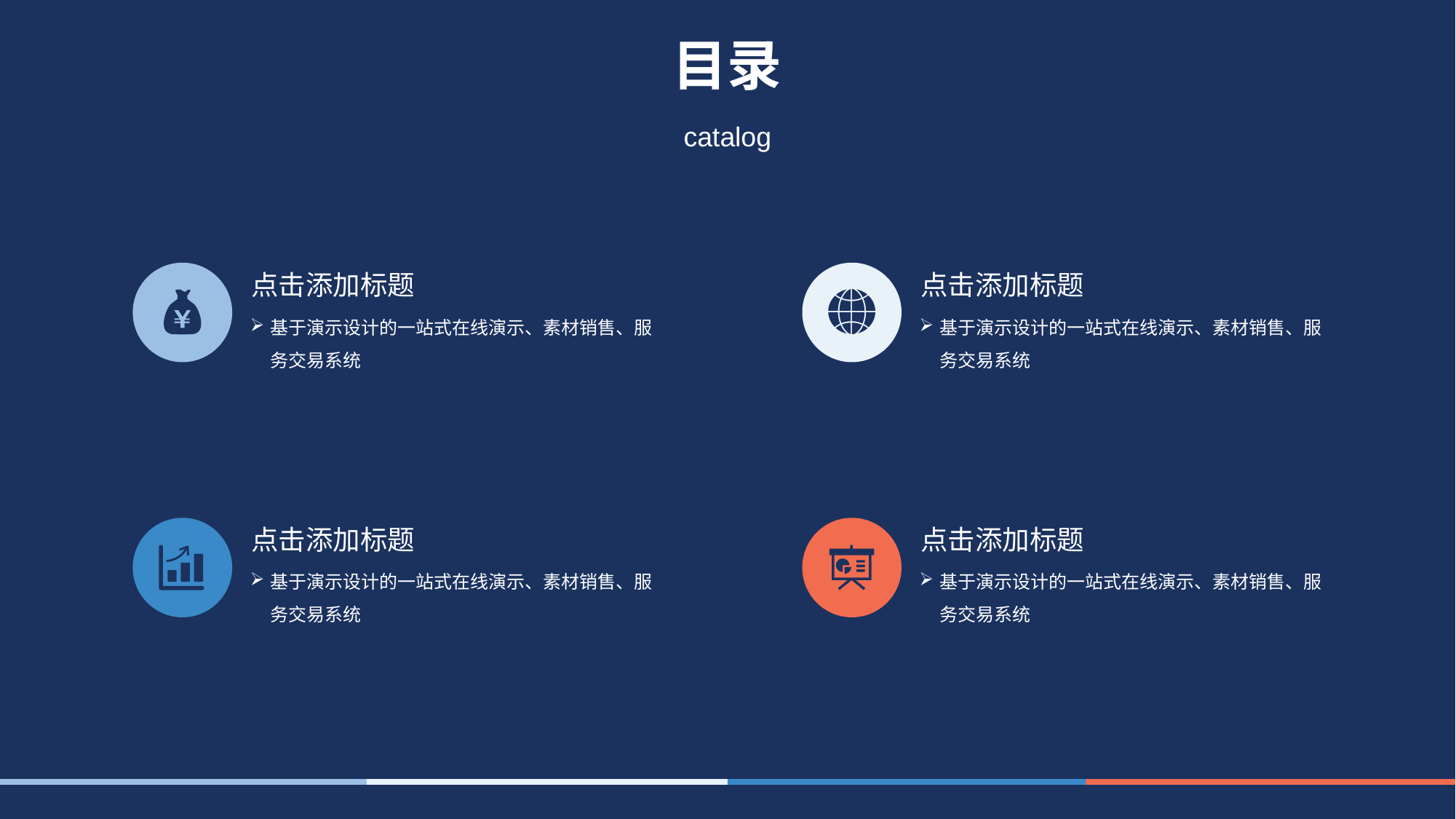

目录
catalog

点击添加标题

点击添加标题

基于演示设计的一站式在线演示、素材销售、服务交易系统
基于演示设计的一站式在线演示、素材销售、服务交易系统
点击添加标题
点击添加标题

基于演示设计的一站式在线演示、素材销售、服务交易系统
基于演示设计的一站式在线演示、素材销售、服务交易系统